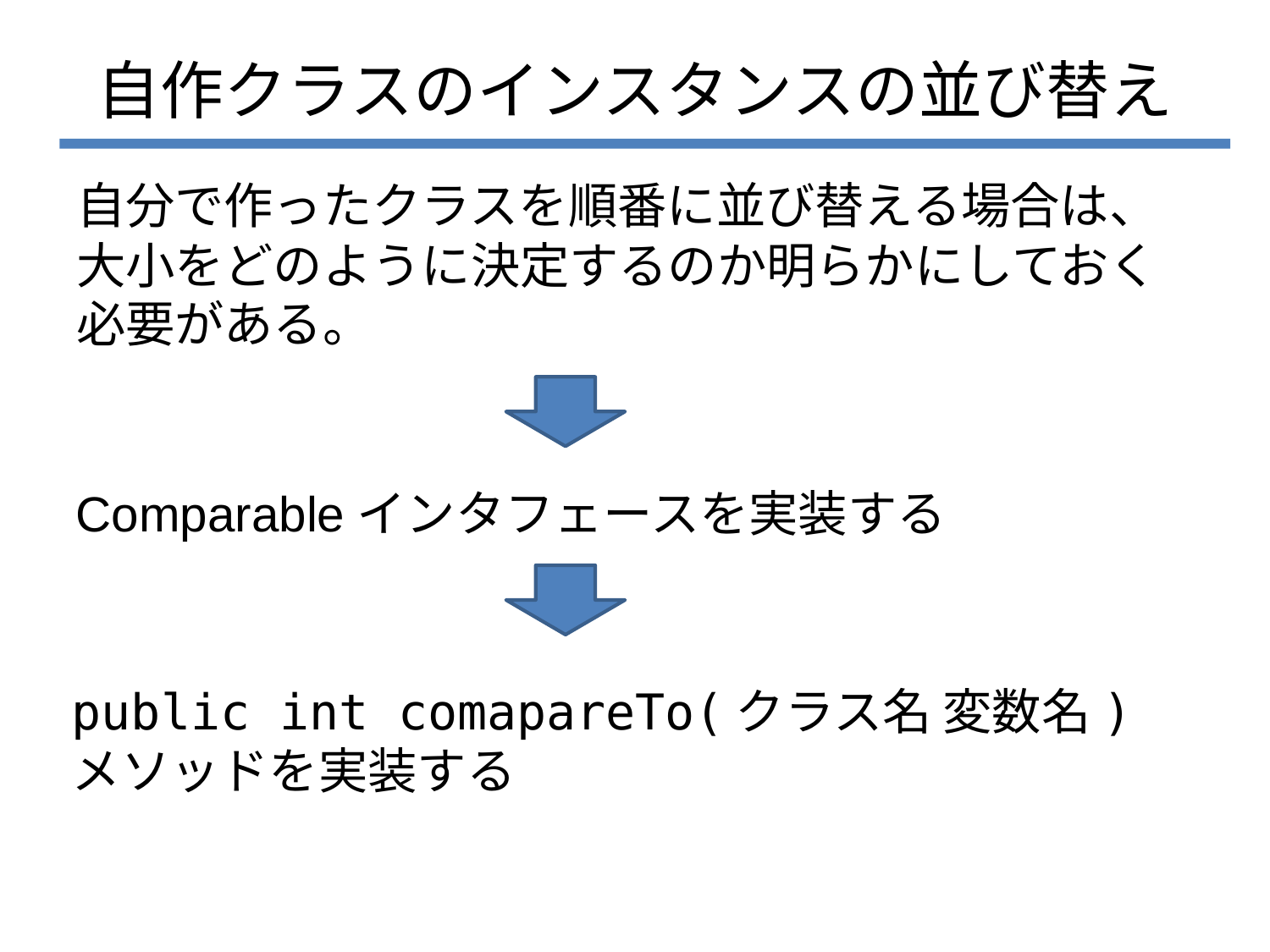

# 自作クラスのインスタンスの並び替え
自分で作ったクラスを順番に並び替える場合は、大小をどのように決定するのか明らかにしておく必要がある。

Comparableインタフェースを実装する

public int comapareTo(クラス名 変数名)
メソッドを実装する